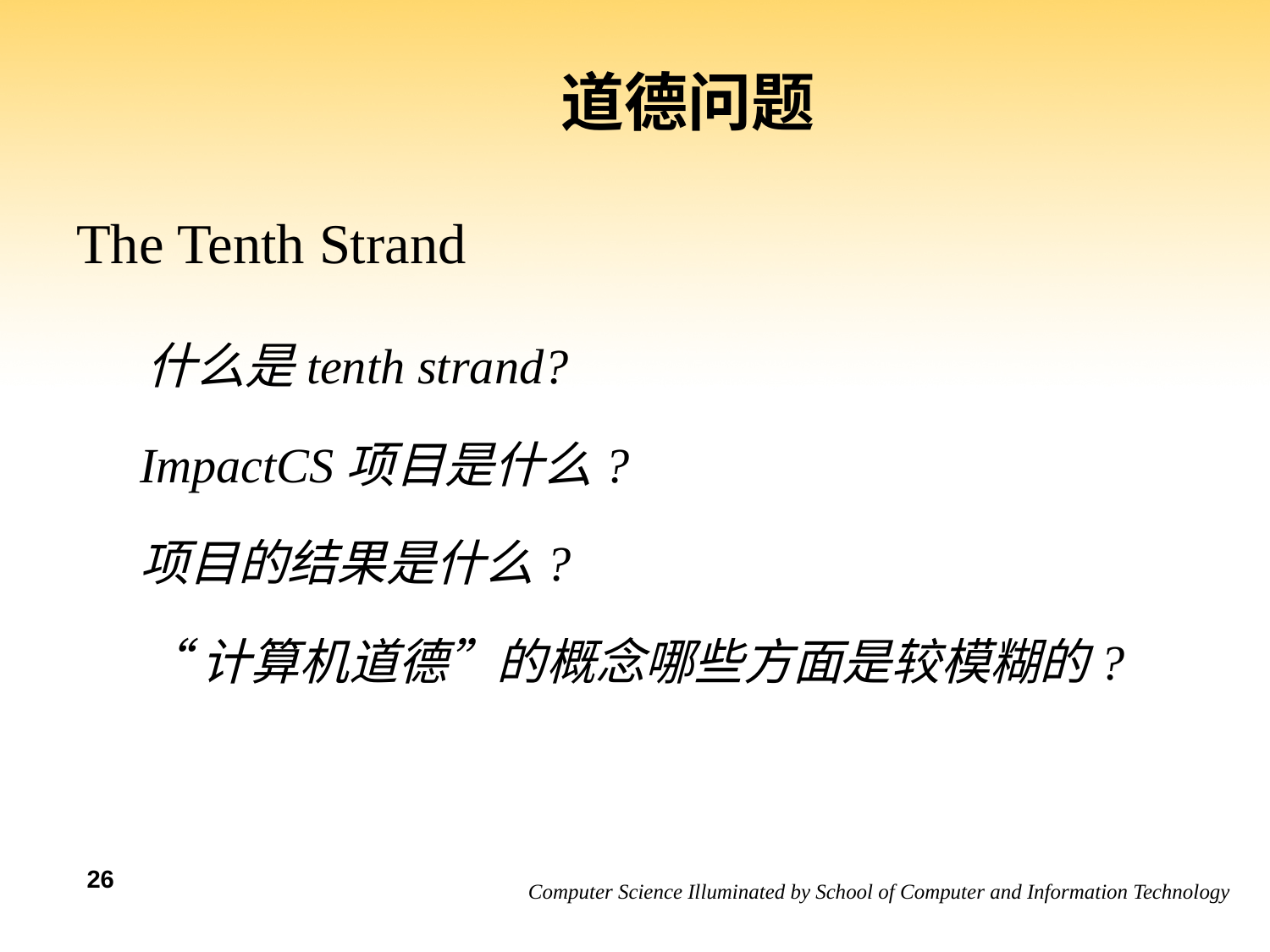

# 道德问题
The Tenth Strand

	 什么是tenth strand?
ImpactCS项目是什么?
项目的结果是什么?
“计算机道德”的概念哪些方面是较模糊的?
26